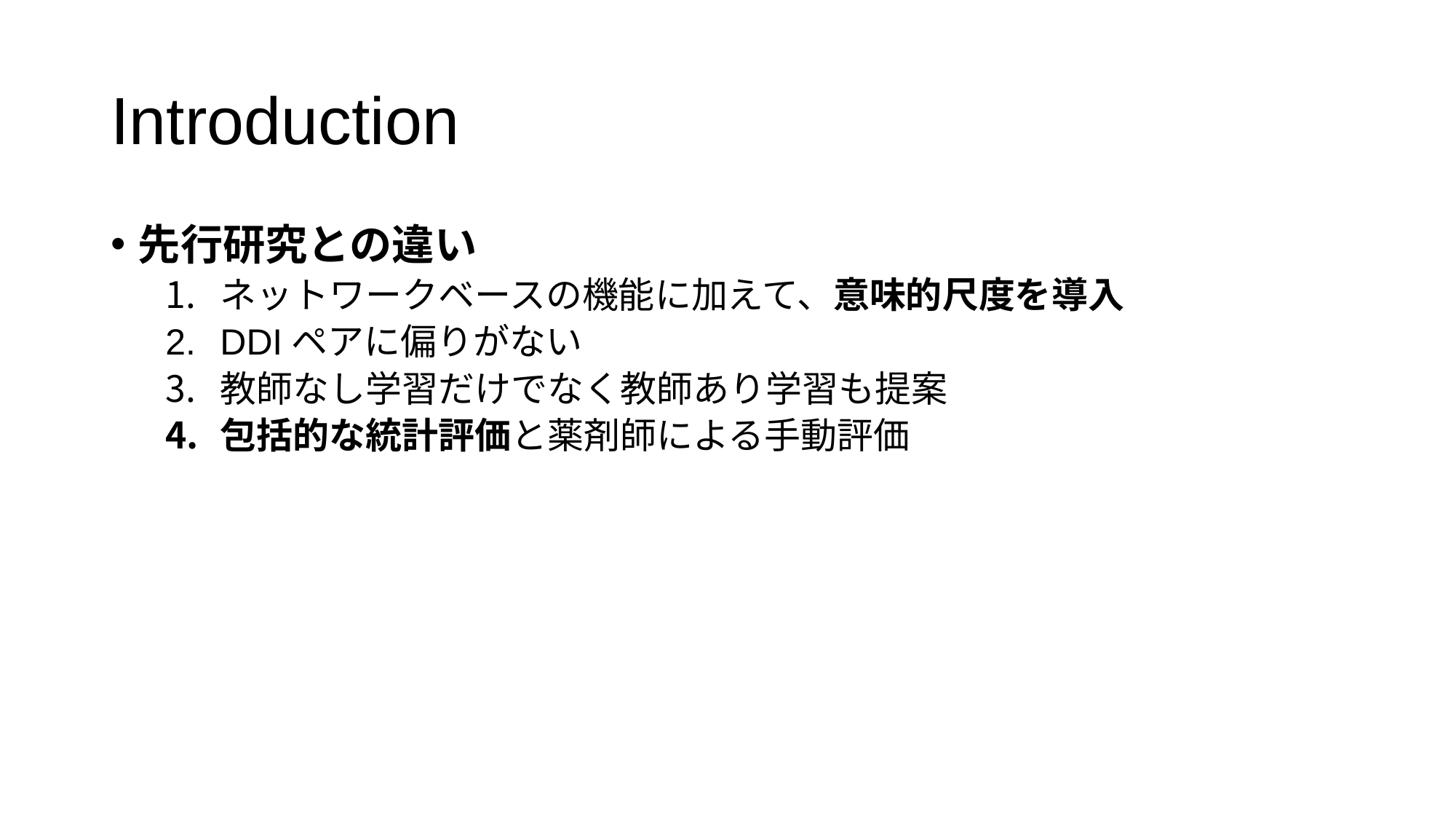

# Introduction
先行研究との違い
ネットワークベースの機能に加えて、意味的尺度を導入
DDIペアに偏りがない
教師なし学習だけでなく教師あり学習も提案
包括的な統計評価と薬剤師による手動評価